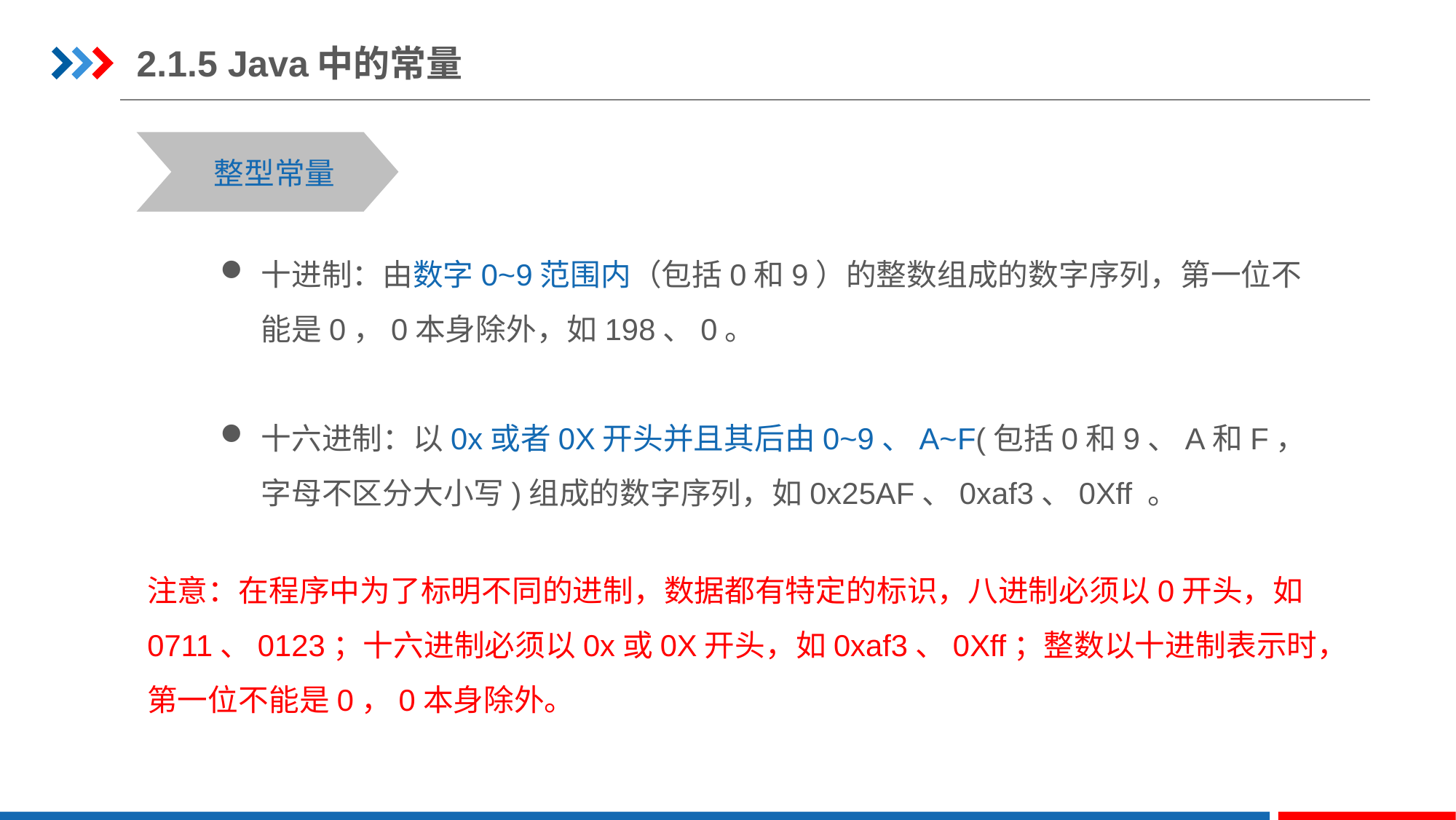

2.1.5 Java中的常量

整型常量
十进制：由数字0~9范围内（包括0和9）的整数组成的数字序列，第一位不能是0，0本身除外，如198、0。

十六进制：以0x或者0X开头并且其后由0~9、A~F(包括0和9、A和F，字母不区分大小写)组成的数字序列，如0x25AF、0xaf3、0Xff 。
注意：在程序中为了标明不同的进制，数据都有特定的标识，八进制必须以0开头，如0711、0123；十六进制必须以0x或0X开头，如0xaf3、0Xff；整数以十进制表示时，第一位不能是0，0本身除外。